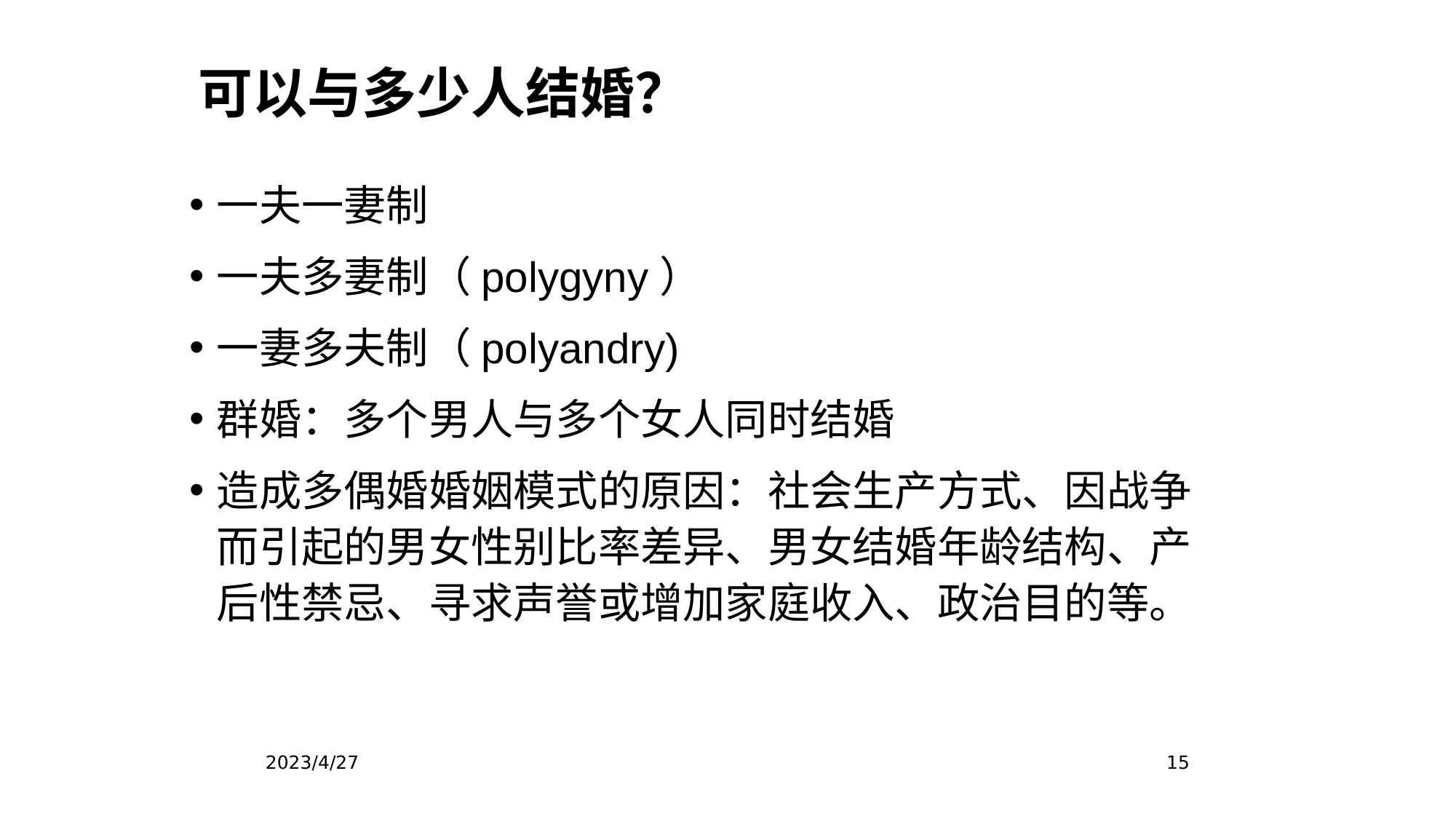

可以与多少人结婚？
一夫一妻制
一夫多妻制（polygyny）
一妻多夫制（polyandry)
群婚：多个男人与多个女人同时结婚
造成多偶婚婚姻模式的原因：社会生产方式、因战争而引起的男女性别比率差异、男女结婚年龄结构、产后性禁忌、寻求声誉或增加家庭收入、政治目的等。

2023/4/27
15